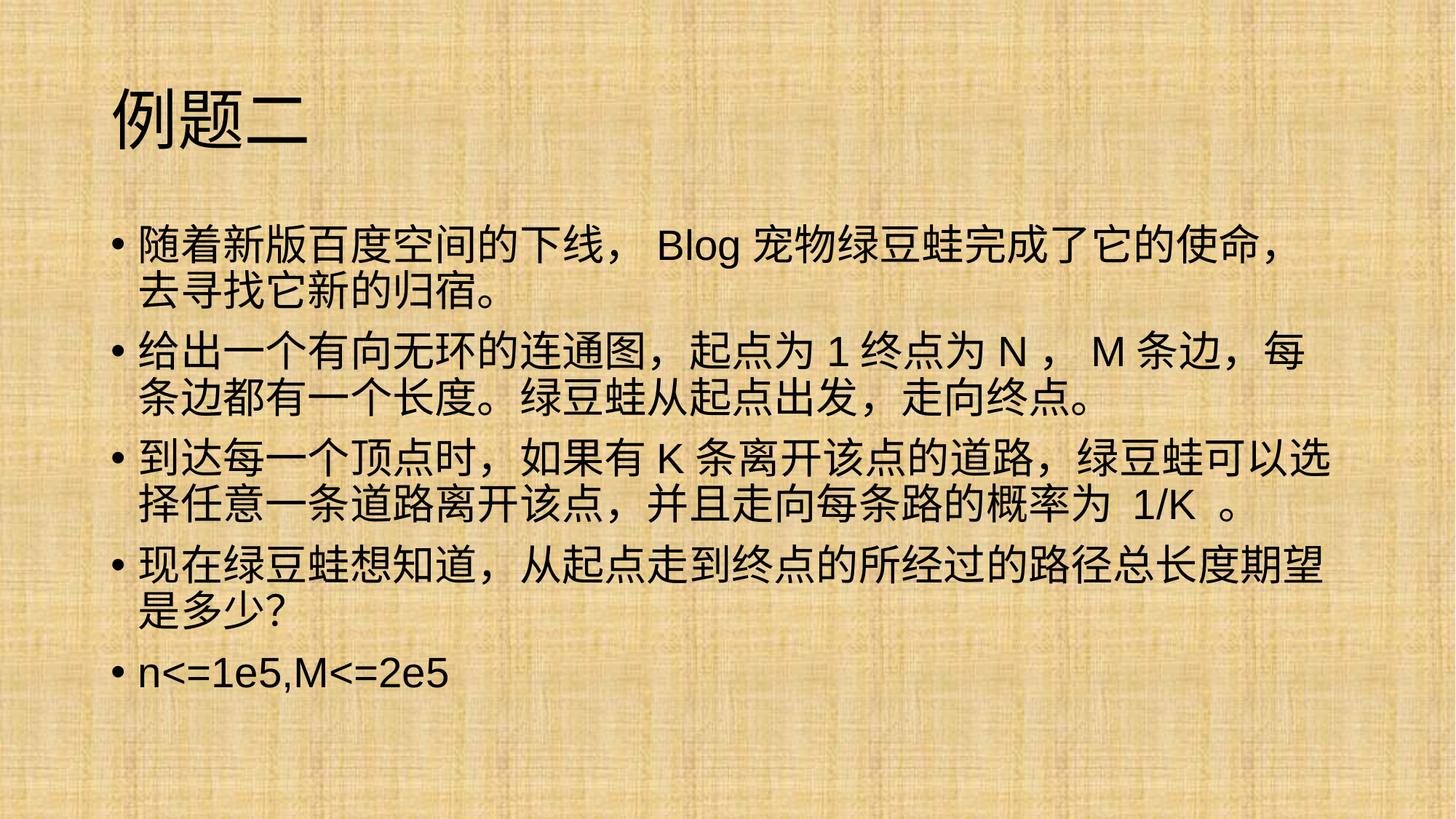

# 例题二
随着新版百度空间的下线，Blog宠物绿豆蛙完成了它的使命，去寻找它新的归宿。
给出一个有向无环的连通图，起点为1终点为N，M条边，每条边都有一个长度。绿豆蛙从起点出发，走向终点。
到达每一个顶点时，如果有K条离开该点的道路，绿豆蛙可以选择任意一条道路离开该点，并且走向每条路的概率为 1/K 。
现在绿豆蛙想知道，从起点走到终点的所经过的路径总长度期望是多少？
n<=1e5,M<=2e5